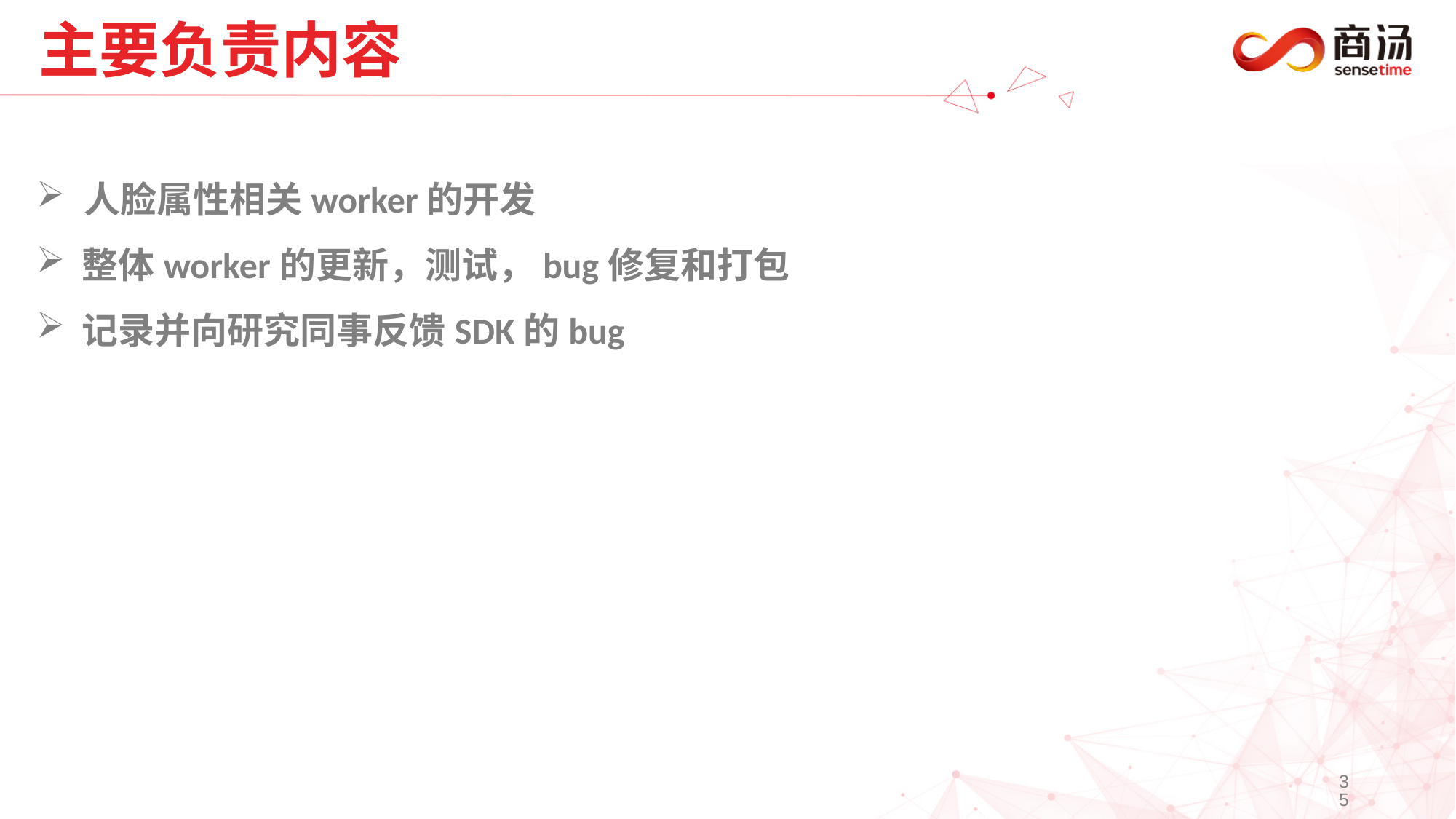

主要负责内容
 人脸属性相关worker的开发
 整体worker的更新，测试，bug修复和打包
 记录并向研究同事反馈SDK的bug
35